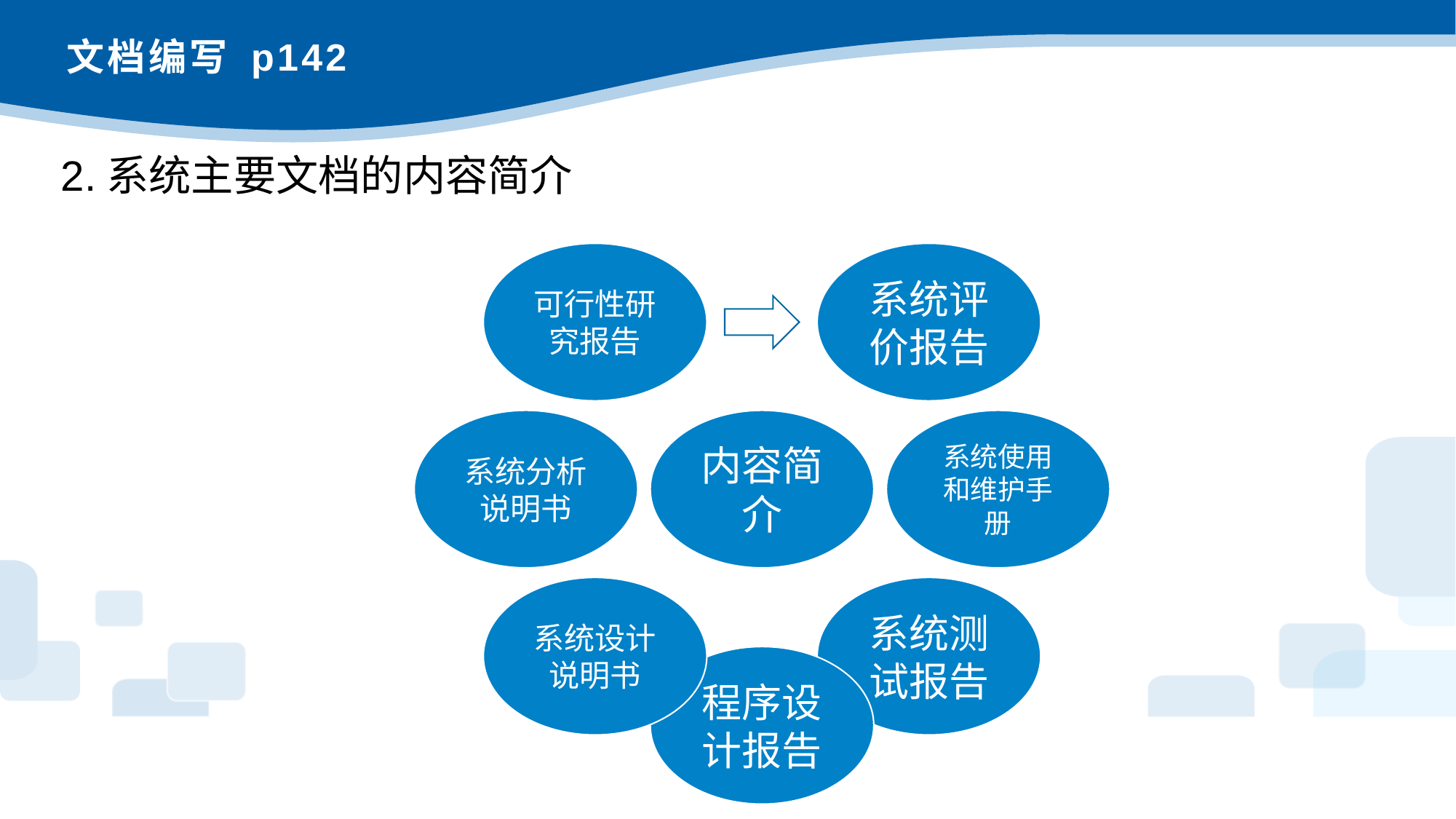

# 文档编写 p142
2.系统主要文档的内容简介
内容简介
系统评价报告
系统使用和维护手册
系统测试报告
程序设计报告
系统设计说明书
系统分析说明书
可行性研究报告